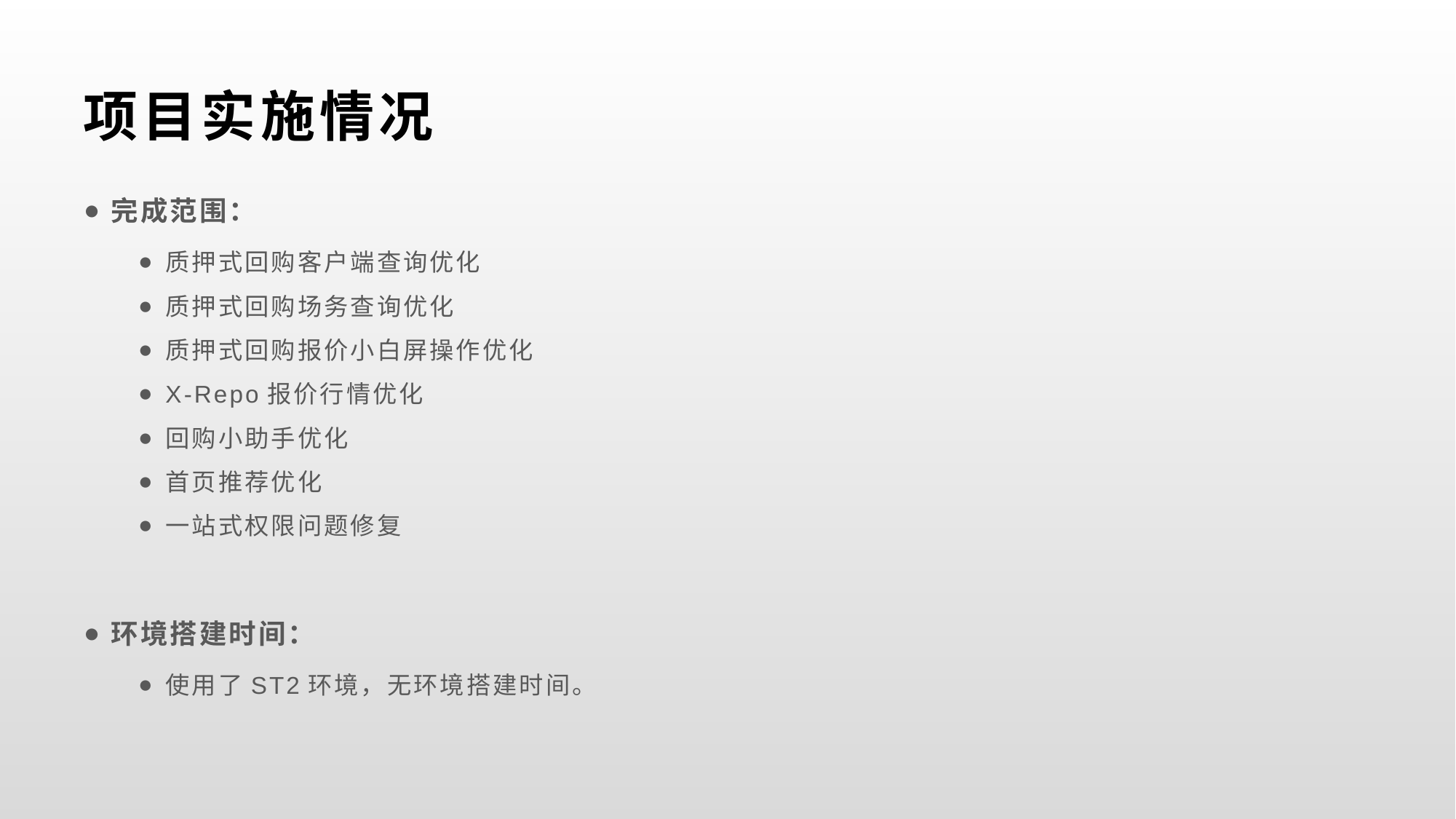

# 项目实施情况
完成范围：
质押式回购客户端查询优化
质押式回购场务查询优化
质押式回购报价小白屏操作优化
X-Repo报价行情优化
回购小助手优化
首页推荐优化
一站式权限问题修复

环境搭建时间：
使用了ST2环境，无环境搭建时间。